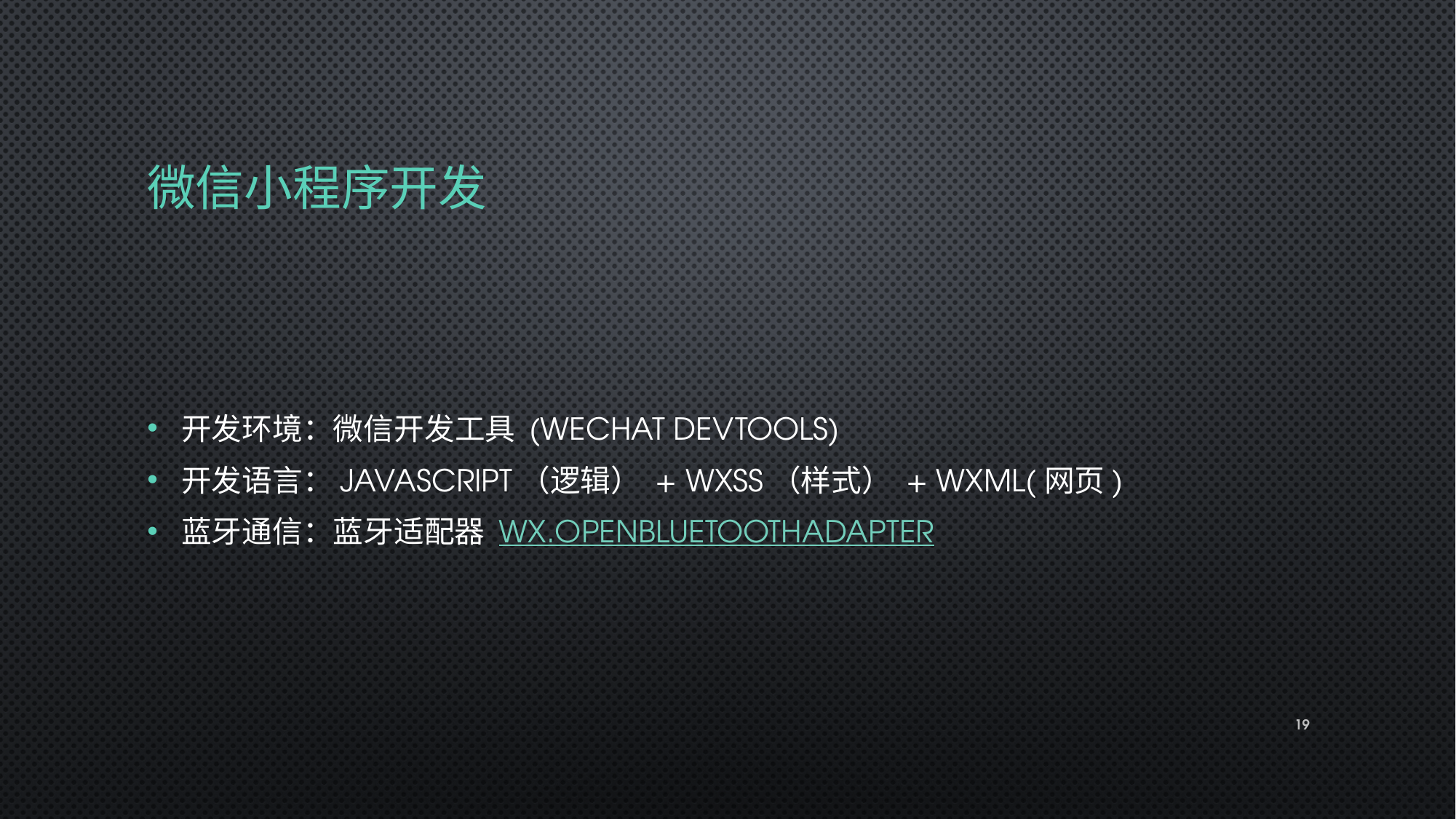

# 微信小程序开发
开发环境：微信开发工具 (Wechat DevTools)
开发语言：javascript（逻辑） + wxss（样式） + wxml(网页)
蓝牙通信：蓝牙适配器 wx.openBluetoothAdapter

19